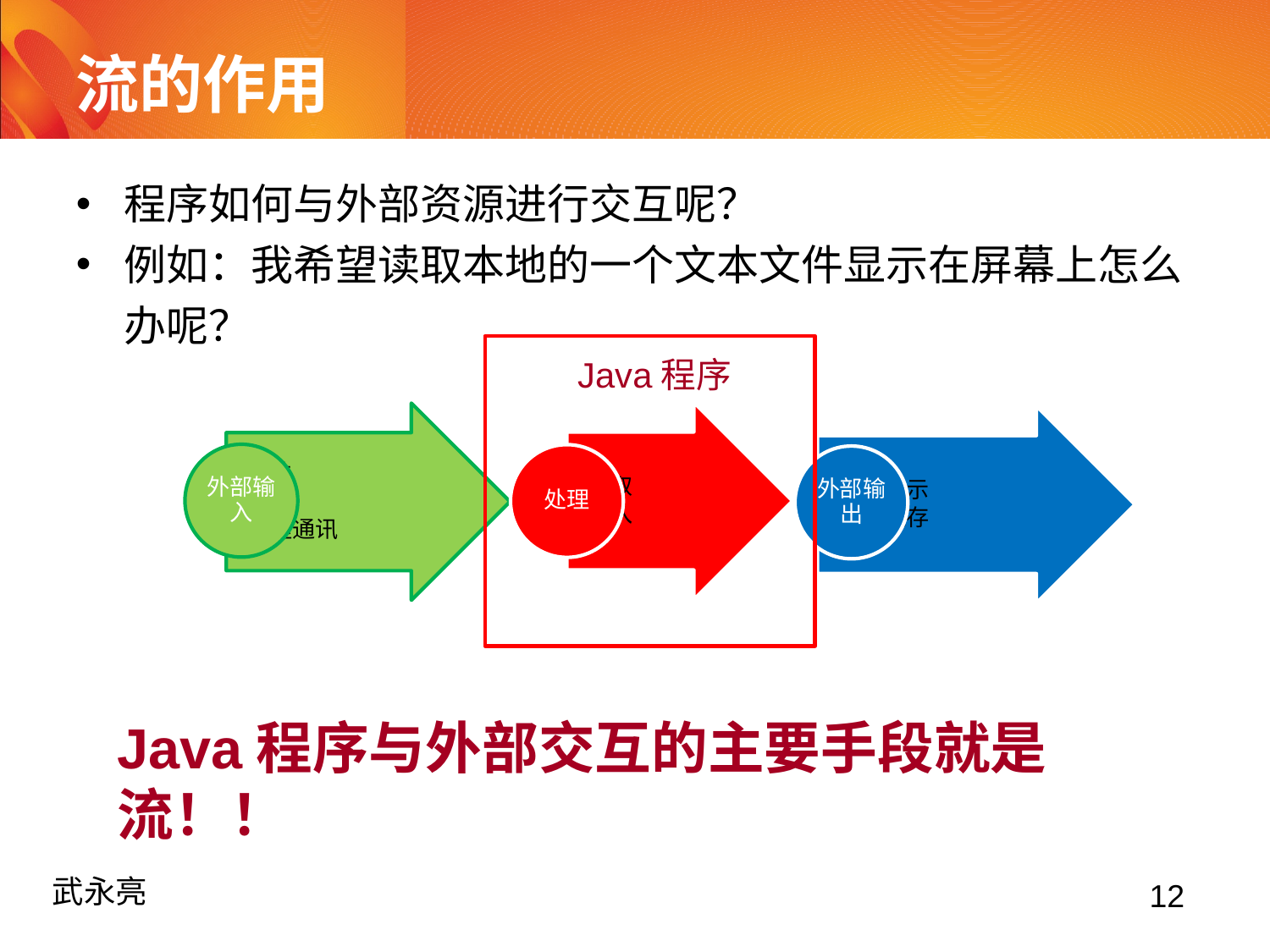

# 流的作用
程序如何与外部资源进行交互呢？
例如：我希望读取本地的一个文本文件显示在屏幕上怎么办呢？

Java程序
文件
网络
进程通讯
外部输入
读取
写入
处理
屏幕显示
文件保存
外部输出
Java程序与外部交互的主要手段就是流！！